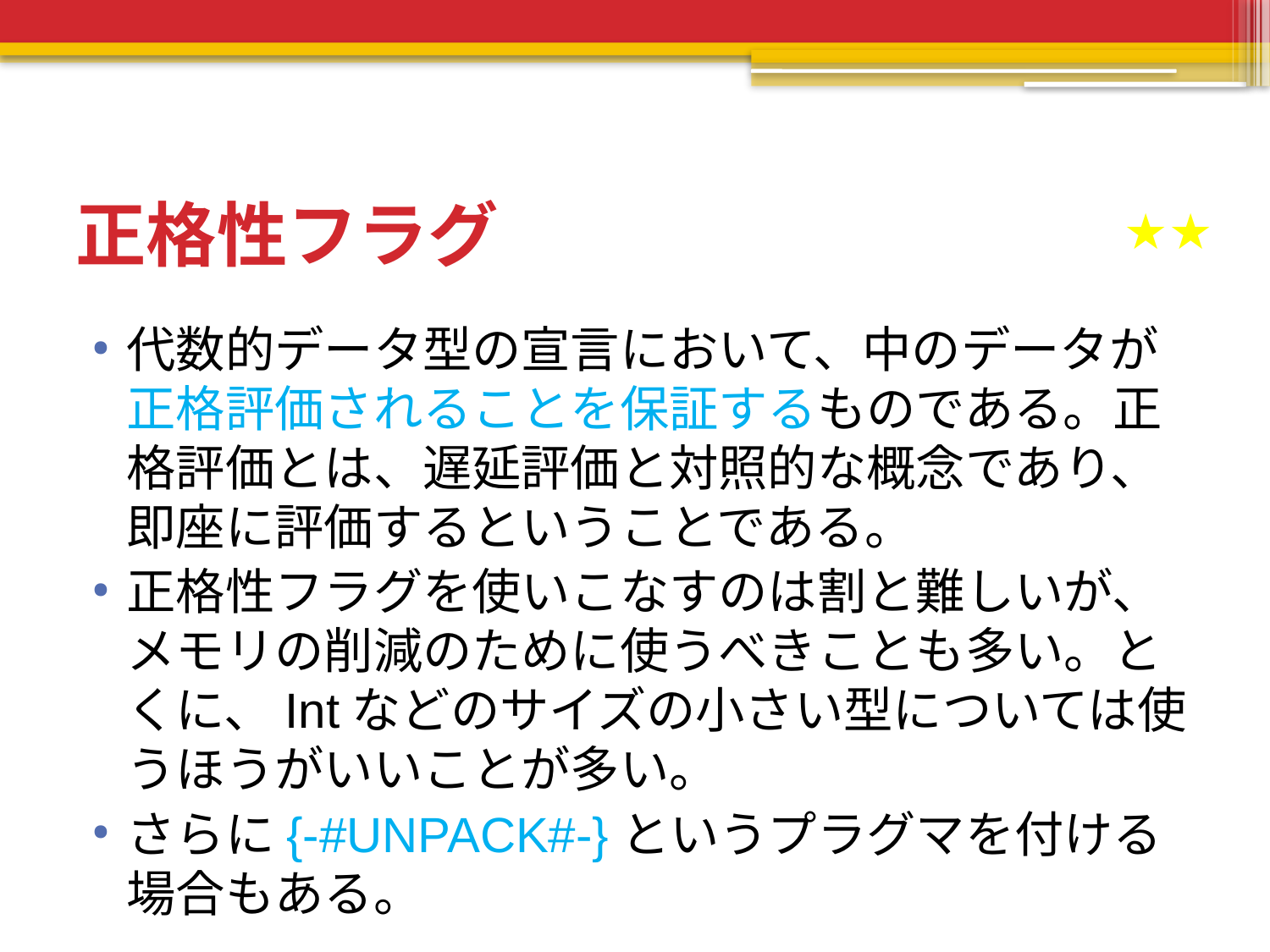

# 正格性フラグ
★★★★★
代数的データ型の宣言において、中のデータが正格評価されることを保証するものである。正格評価とは、遅延評価と対照的な概念であり、即座に評価するということである。
正格性フラグを使いこなすのは割と難しいが、メモリの削減のために使うべきことも多い。とくに、Intなどのサイズの小さい型については使うほうがいいことが多い。
さらに{-#UNPACK#-}というプラグマを付ける場合もある。